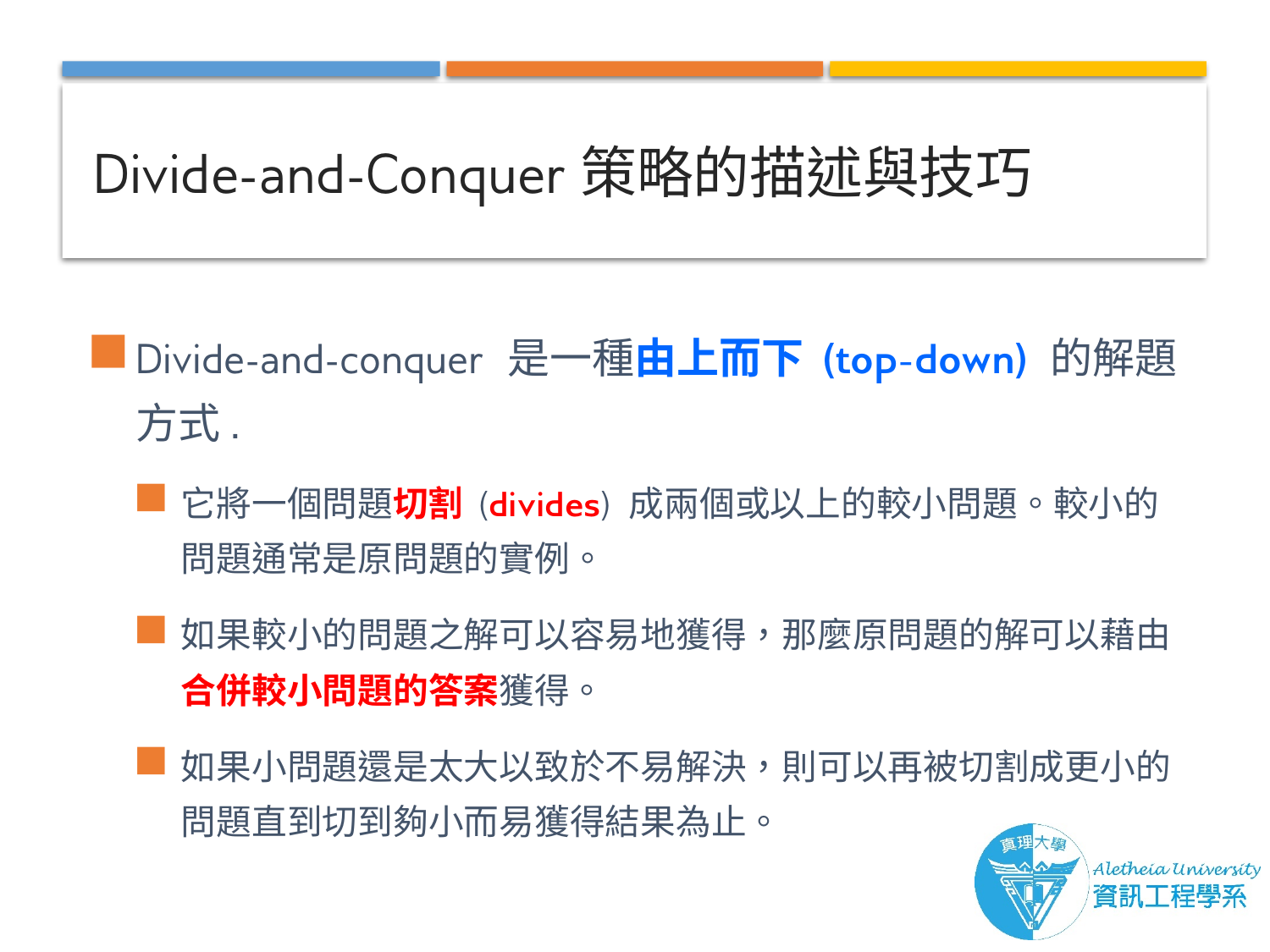

# Divide-and-Conquer策略的描述與技巧
Divide-and-conquer 是一種由上而下 (top-down) 的解題方式.
它將一個問題切割 (divides) 成兩個或以上的較小問題。較小的問題通常是原問題的實例。
如果較小的問題之解可以容易地獲得，那麼原問題的解可以藉由合併較小問題的答案獲得。
如果小問題還是太大以致於不易解決，則可以再被切割成更小的問題直到切到夠小而易獲得結果為止。